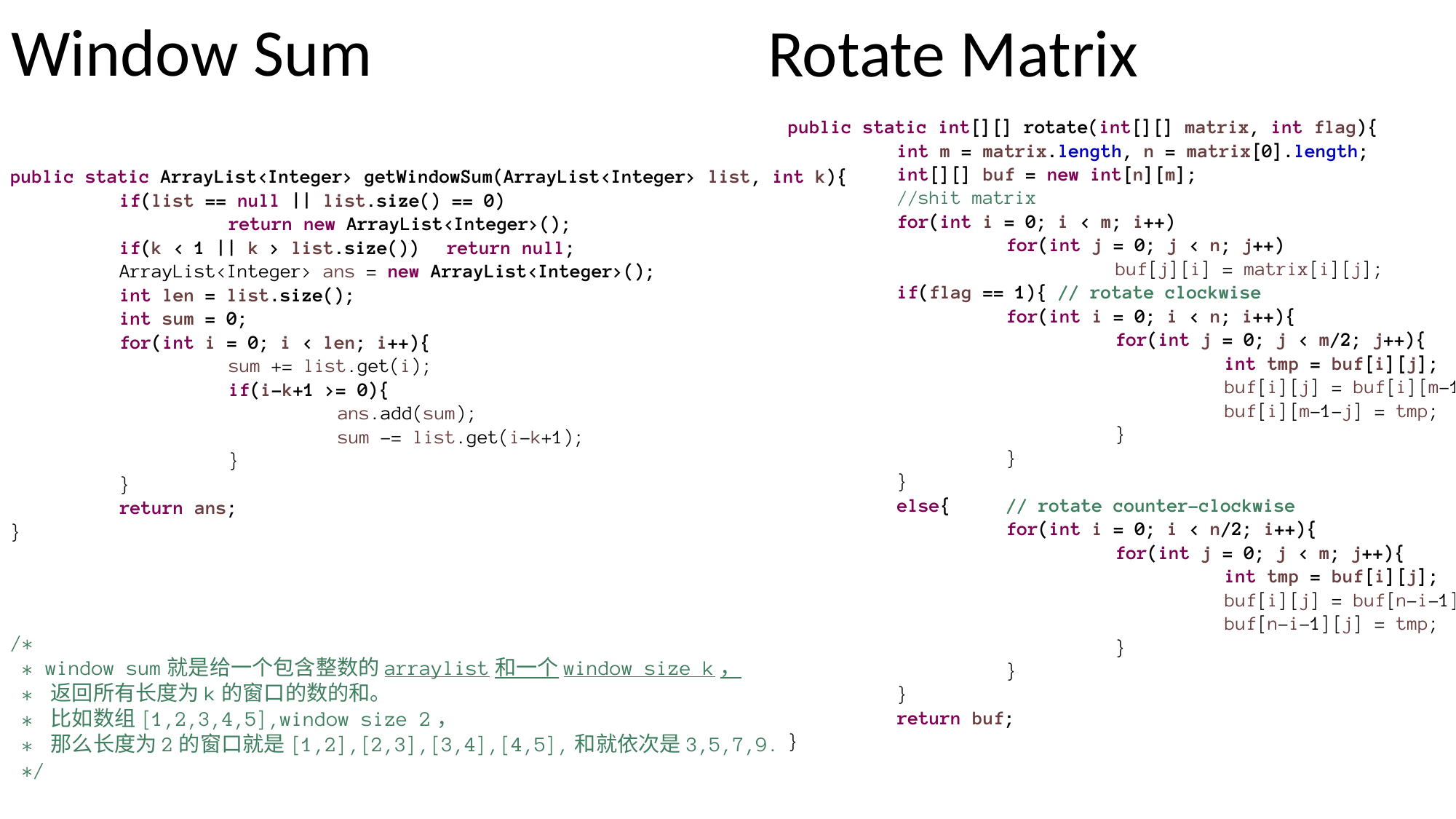

# Window Sum
Rotate Matrix
public static int[][] rotate(int[][] matrix, int flag){
	int m = matrix.length, n = matrix[0].length;
	int[][] buf = new int[n][m];
	//shit matrix
	for(int i = 0; i < m; i++)
		for(int j = 0; j < n; j++)
			buf[j][i] = matrix[i][j];
	if(flag == 1){ // rotate clockwise
		for(int i = 0; i < n; i++){
			for(int j = 0; j < m/2; j++){
				int tmp = buf[i][j];
				buf[i][j] = buf[i][m-1-j];
				buf[i][m-1-j] = tmp;
			}
		}
	}
	else{	// rotate counter-clockwise
		for(int i = 0; i < n/2; i++){
			for(int j = 0; j < m; j++){
				int tmp = buf[i][j];
				buf[i][j] = buf[n-i-1][j];
				buf[n-i-1][j] = tmp;
			}
		}
	}
	return buf;
}
public static ArrayList<Integer> getWindowSum(ArrayList<Integer> list, int k){
	if(list == null || list.size() == 0)
		return new ArrayList<Integer>();
	if(k < 1 || k > list.size())	return null;
	ArrayList<Integer> ans = new ArrayList<Integer>();
	int len = list.size();
	int sum = 0;
	for(int i = 0; i < len; i++){
		sum += list.get(i);
		if(i-k+1 >= 0){
			ans.add(sum);
			sum -= list.get(i-k+1);
		}
	}
	return ans;
}
/*
 * window sum就是给一个包含整数的arraylist和一个window size k，
 * 返回所有长度为k的窗口的数的和。
 * 比如数组[1,2,3,4,5],window size 2，
 * 那么长度为2的窗口就是[1,2],[2,3],[3,4],[4,5],和就依次是3,5,7,9.
 */